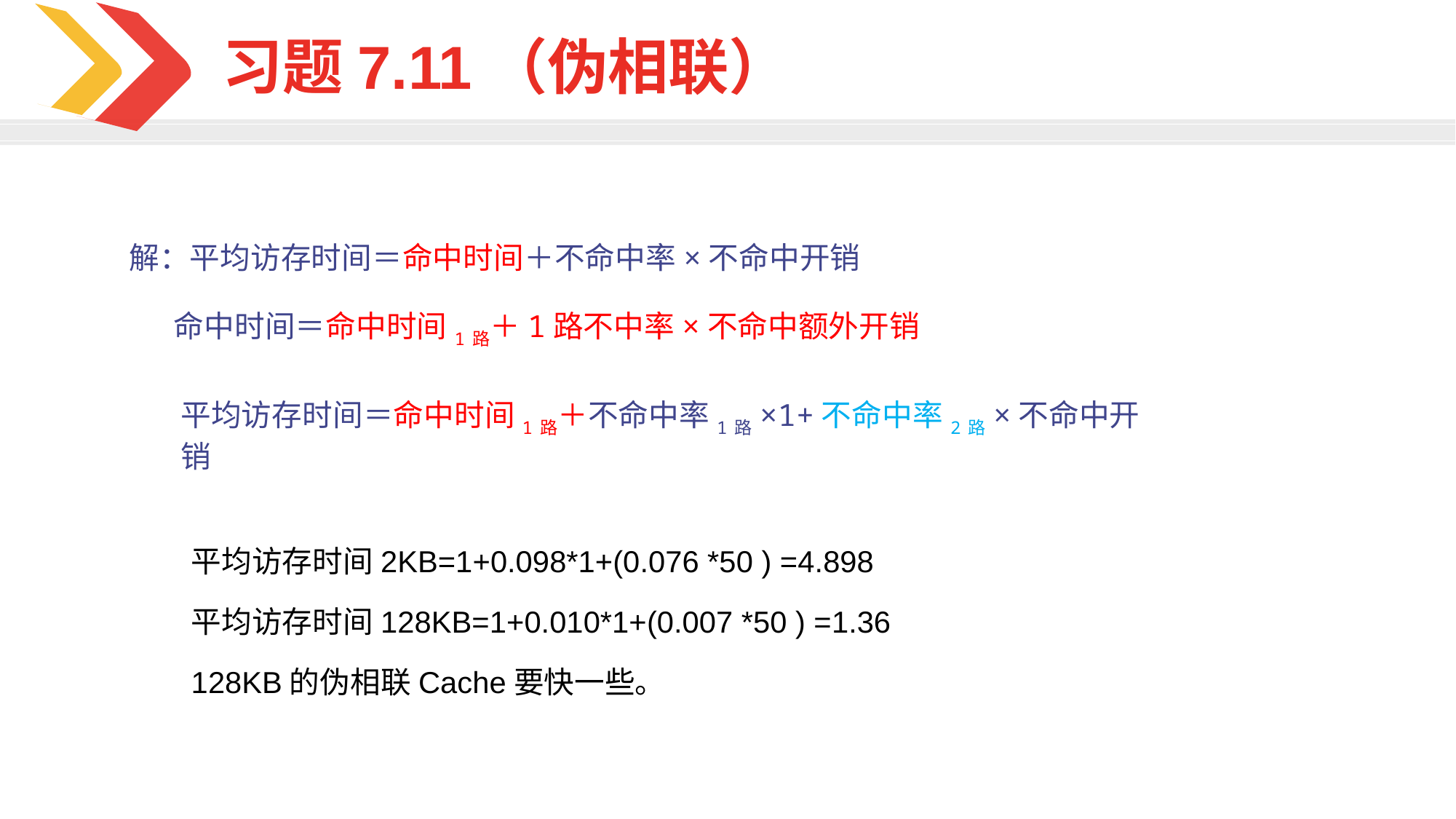

习题7.11（伪相联）

解：平均访存时间＝命中时间＋不命中率×不命中开销
   命中时间＝命中时间1路＋1路不中率×不命中额外开销
平均访存时间＝命中时间1路＋不命中率1路×1+不命中率2路×不命中开销
平均访存时间2KB=1+0.098*1+(0.076 *50 ) =4.898
平均访存时间128KB=1+0.010*1+(0.007 *50 ) =1.36
128KB的伪相联Cache要快一些。